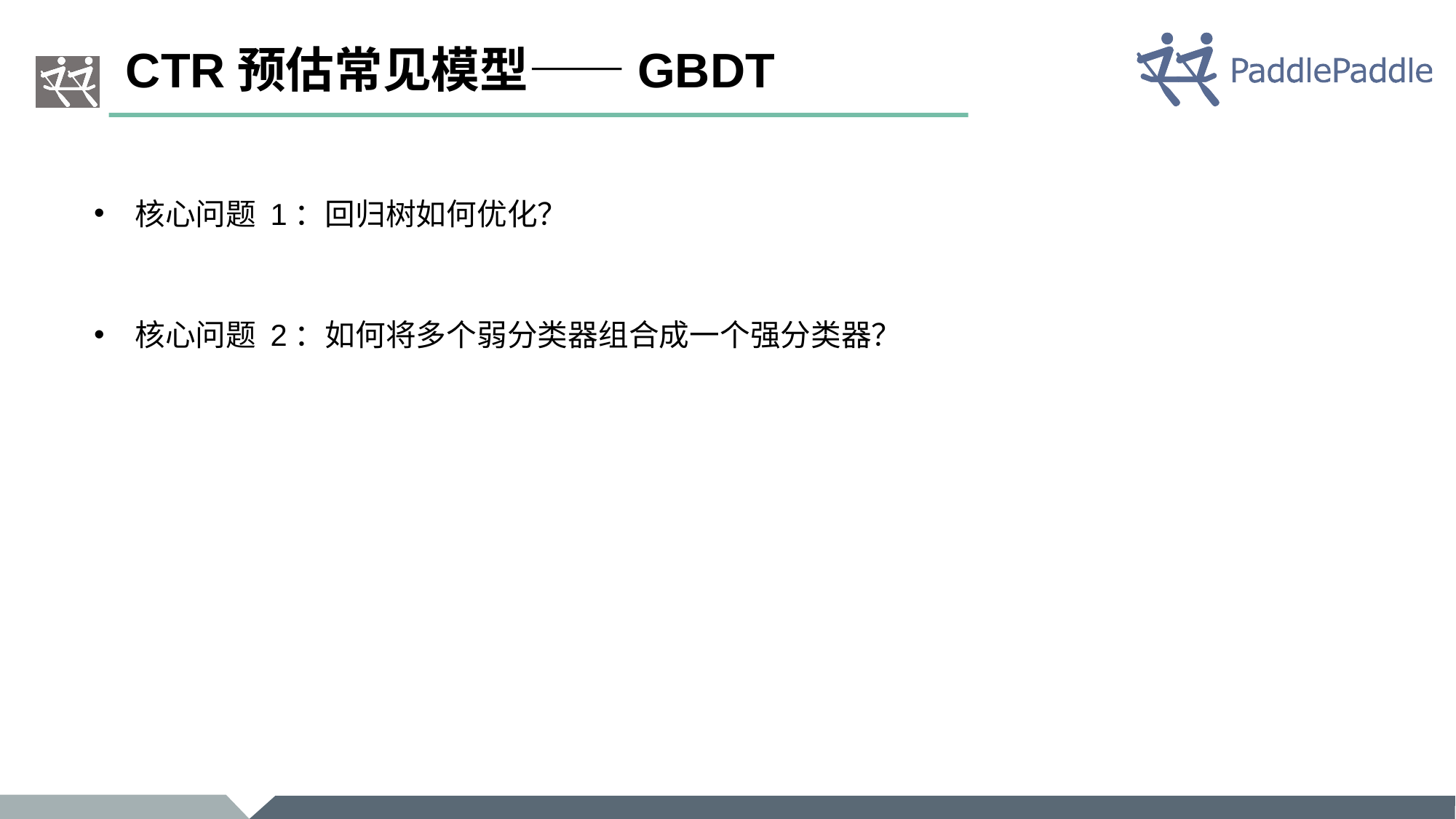

# CTR预估常见模型——GBDT
核心问题 1：回归树如何优化？

核心问题 2：如何将多个弱分类器组合成一个强分类器？